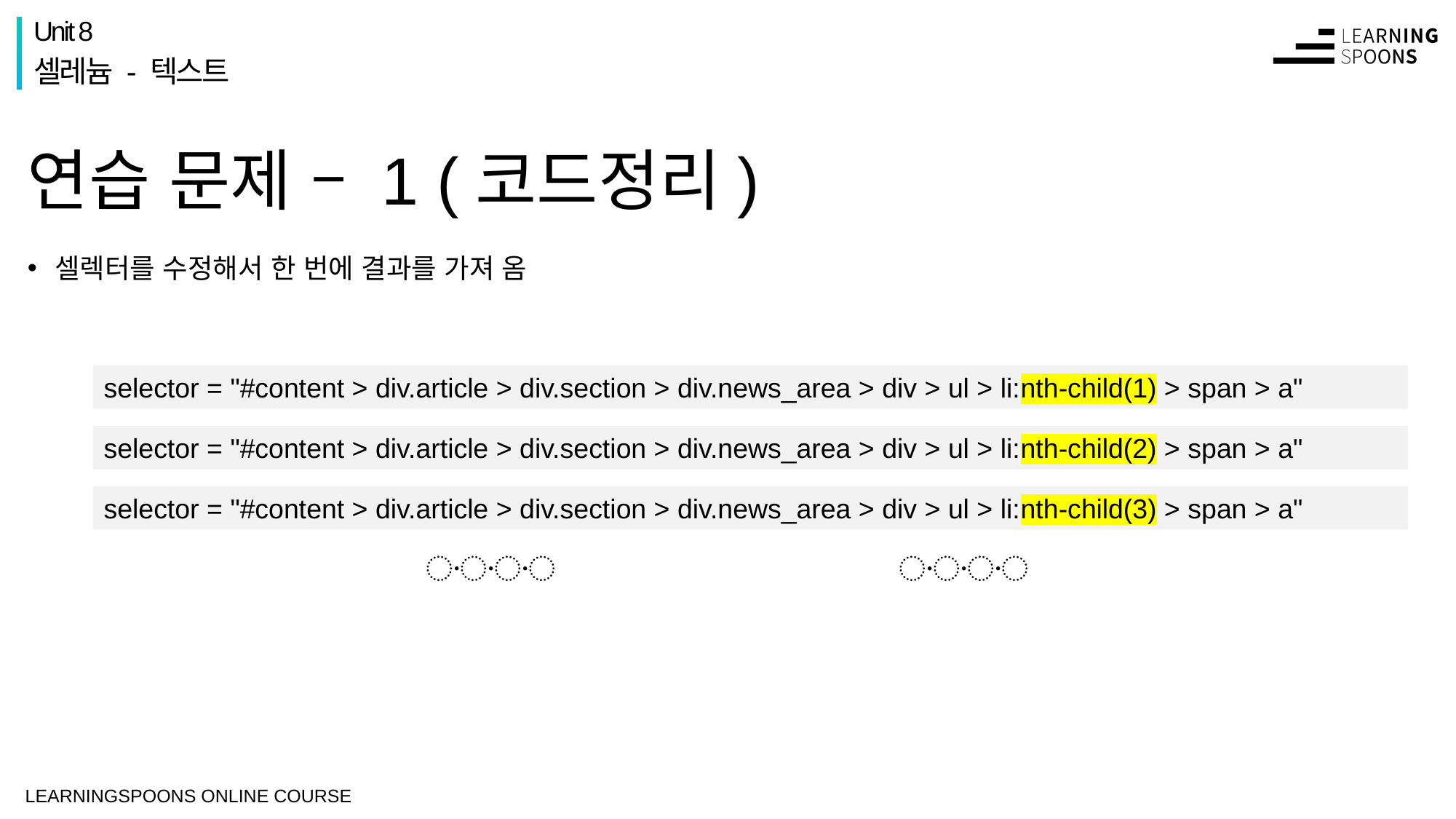

Unit 8
셀레늄 - 텍스트
# 연습 문제 – 1 (코드정리)
셀렉터를 수정해서 한 번에 결과를 가져 옴
selector = "#content > div.article > div.section > div.news_area > div > ul > li:nth-child(1) > span > a"
selector = "#content > div.article > div.section > div.news_area > div > ul > li:nth-child(2) > span > a"
selector = "#content > div.article > div.section > div.news_area > div > ul > li:nth-child(3) > span > a"
〮〮〮
〮〮〮